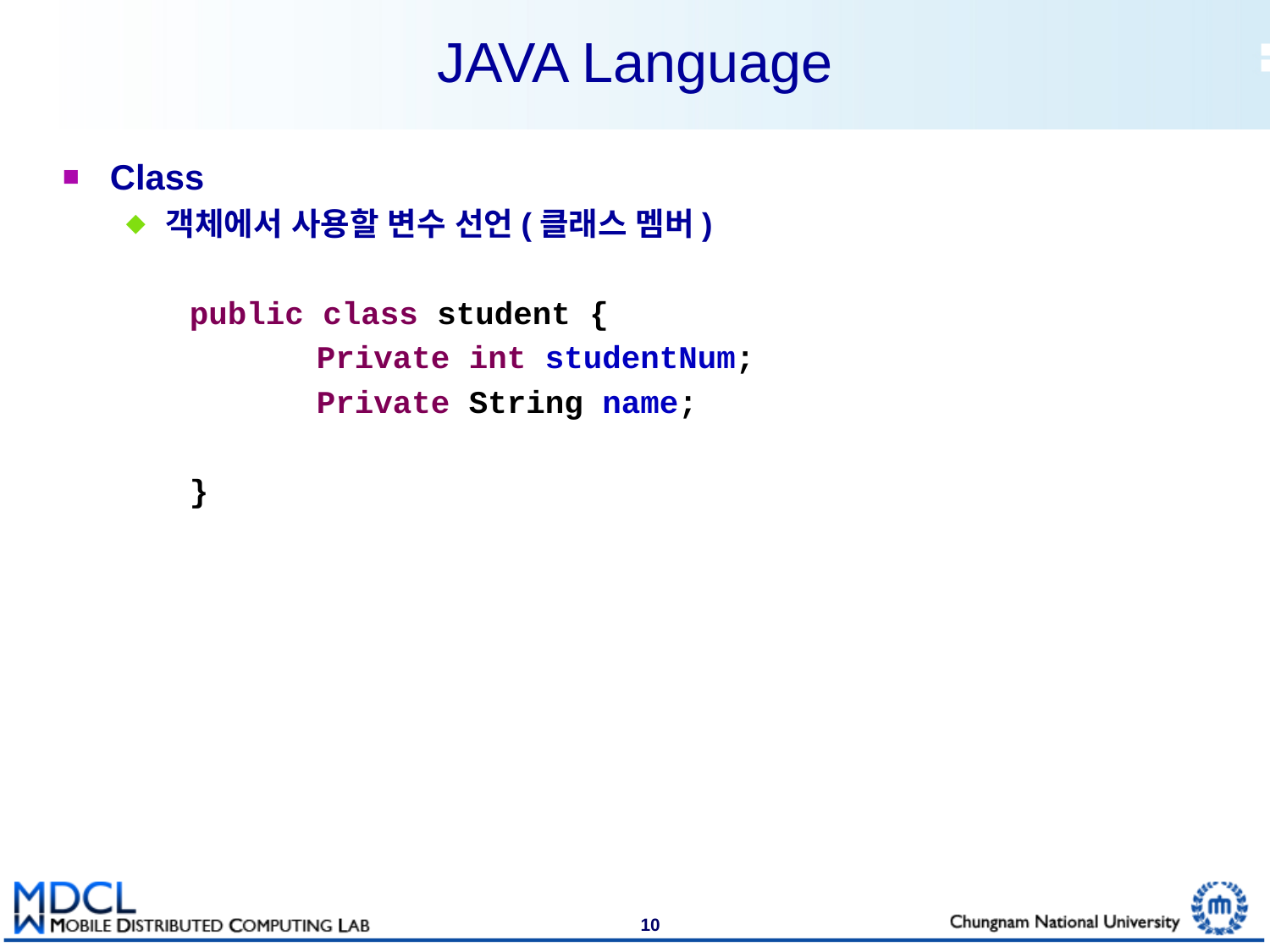

# JAVA Language
Class
객체에서 사용할 변수 선언(클래스 멤버)

	public class student {
		Private int studentNum;
		Private String name;

	}